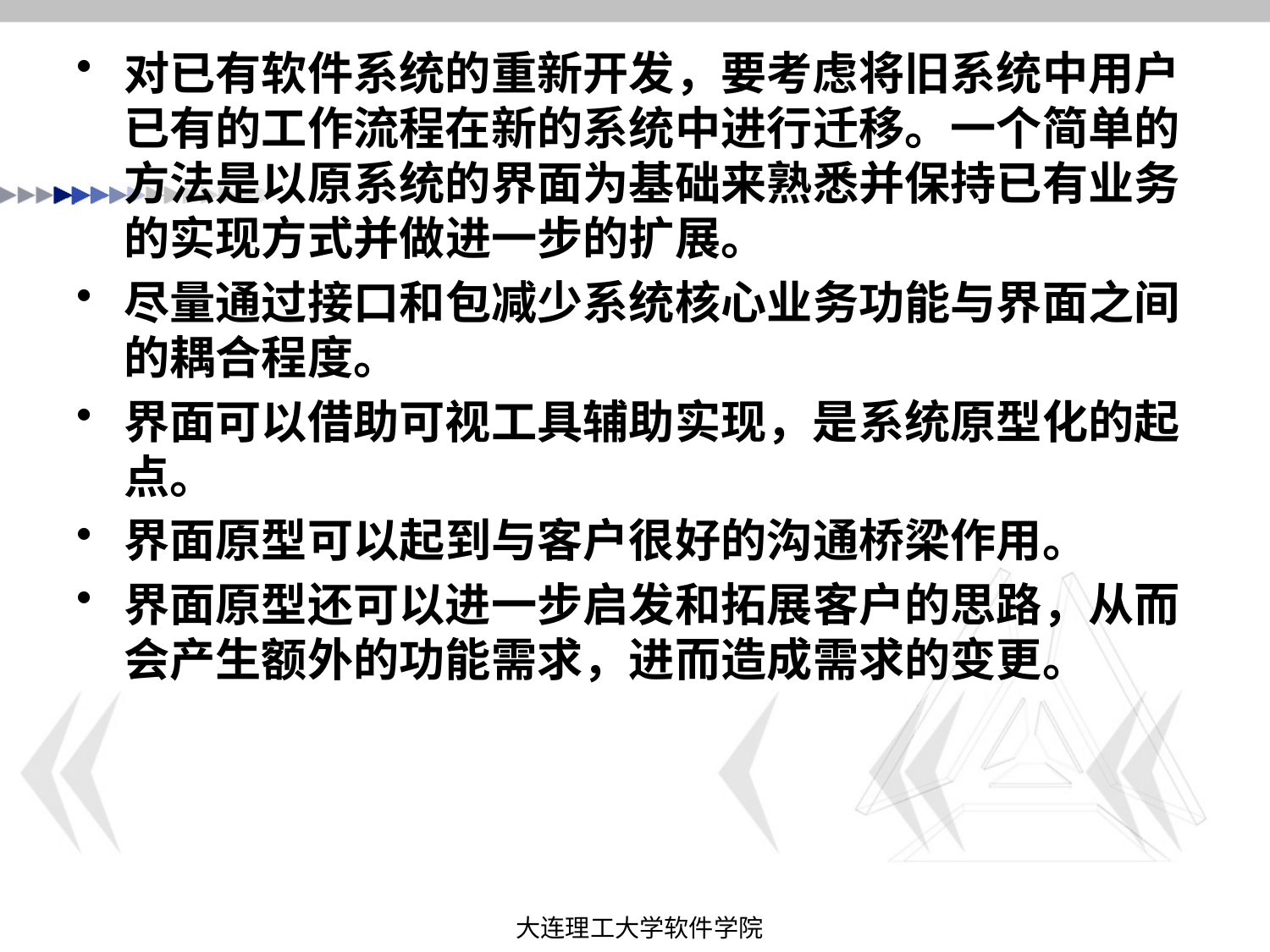

# 对已有软件系统的重新开发，要考虑将旧系统中用户已有的工作流程在新的系统中进行迁移。一个简单的方法是以原系统的界面为基础来熟悉并保持已有业务的实现方式并做进一步的扩展。
尽量通过接口和包减少系统核心业务功能与界面之间的耦合程度。
界面可以借助可视工具辅助实现，是系统原型化的起点。
界面原型可以起到与客户很好的沟通桥梁作用。
界面原型还可以进一步启发和拓展客户的思路，从而会产生额外的功能需求，进而造成需求的变更。

大连理工大学软件学院
19